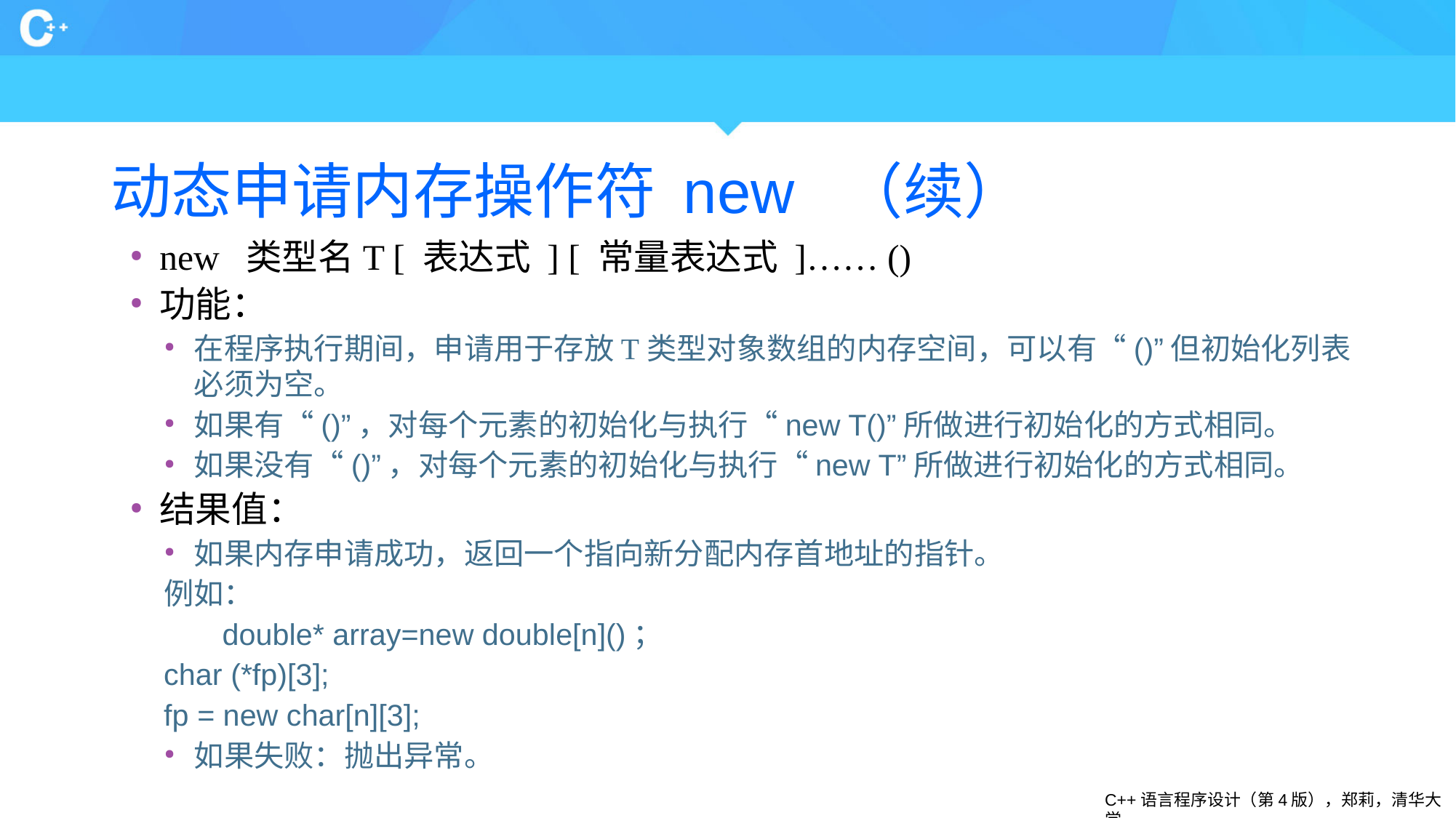

# 动态申请内存操作符 new  （续）
new  类型名T [ 表达式 ] [ 常量表达式 ]…… ()
功能：
在程序执行期间，申请用于存放T类型对象数组的内存空间，可以有“()”但初始化列表必须为空。
如果有“()”，对每个元素的初始化与执行“new T()”所做进行初始化的方式相同。
如果没有“()”，对每个元素的初始化与执行“new T”所做进行初始化的方式相同。
结果值：
如果内存申请成功，返回一个指向新分配内存首地址的指针。
	例如：
       double* array=new double[n]()；
	char (*fp)[3];
	fp = new char[n][3];
如果失败：抛出异常。